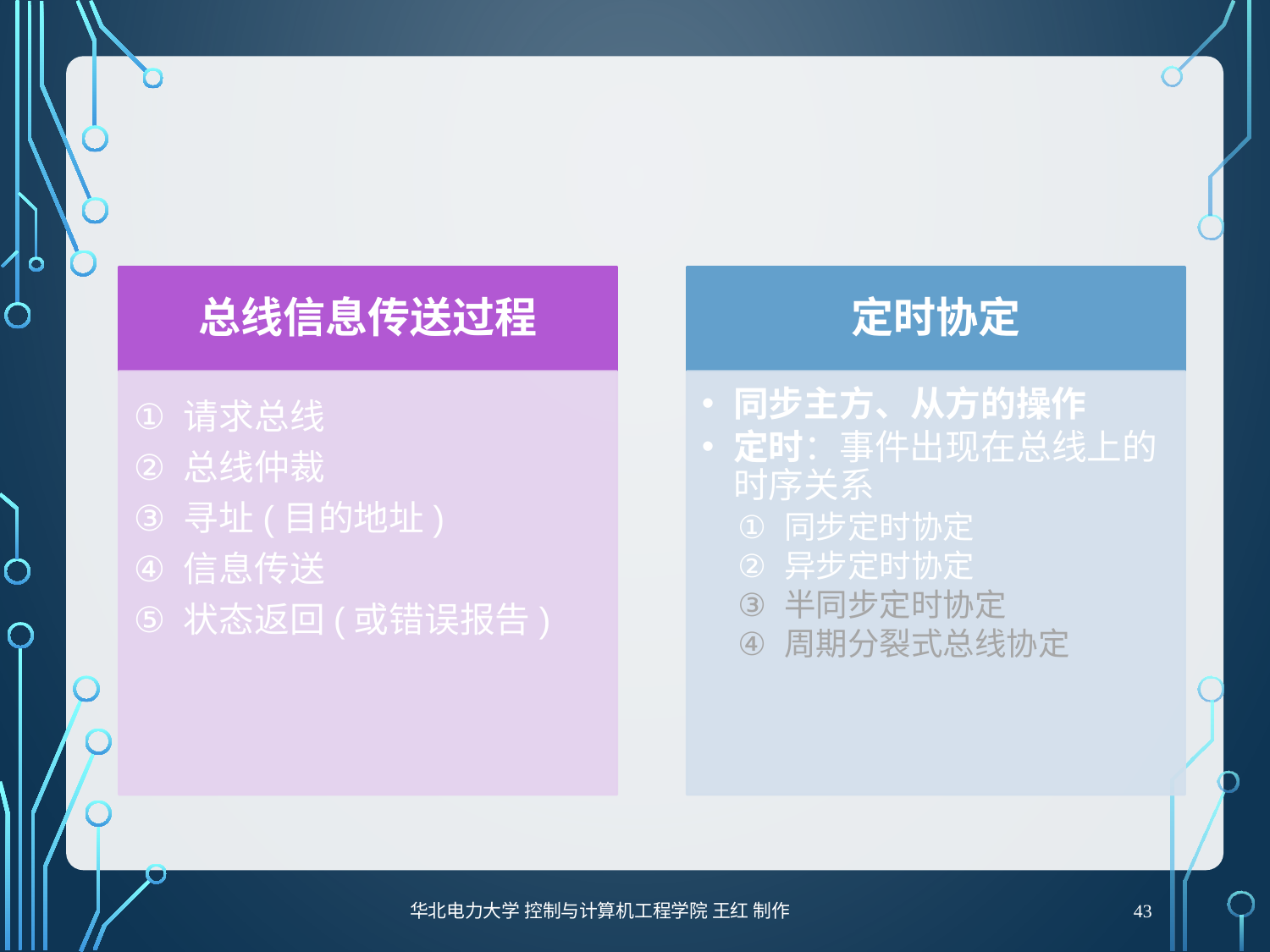

#
总线信息传送过程
请求总线
总线仲裁
寻址(目的地址)
信息传送
状态返回(或错误报告)
定时协定
同步主方、从方的操作
定时：事件出现在总线上的时序关系
 同步定时协定
 异步定时协定
 半同步定时协定
 周期分裂式总线协定
43
华北电力大学 控制与计算机工程学院 王红 制作